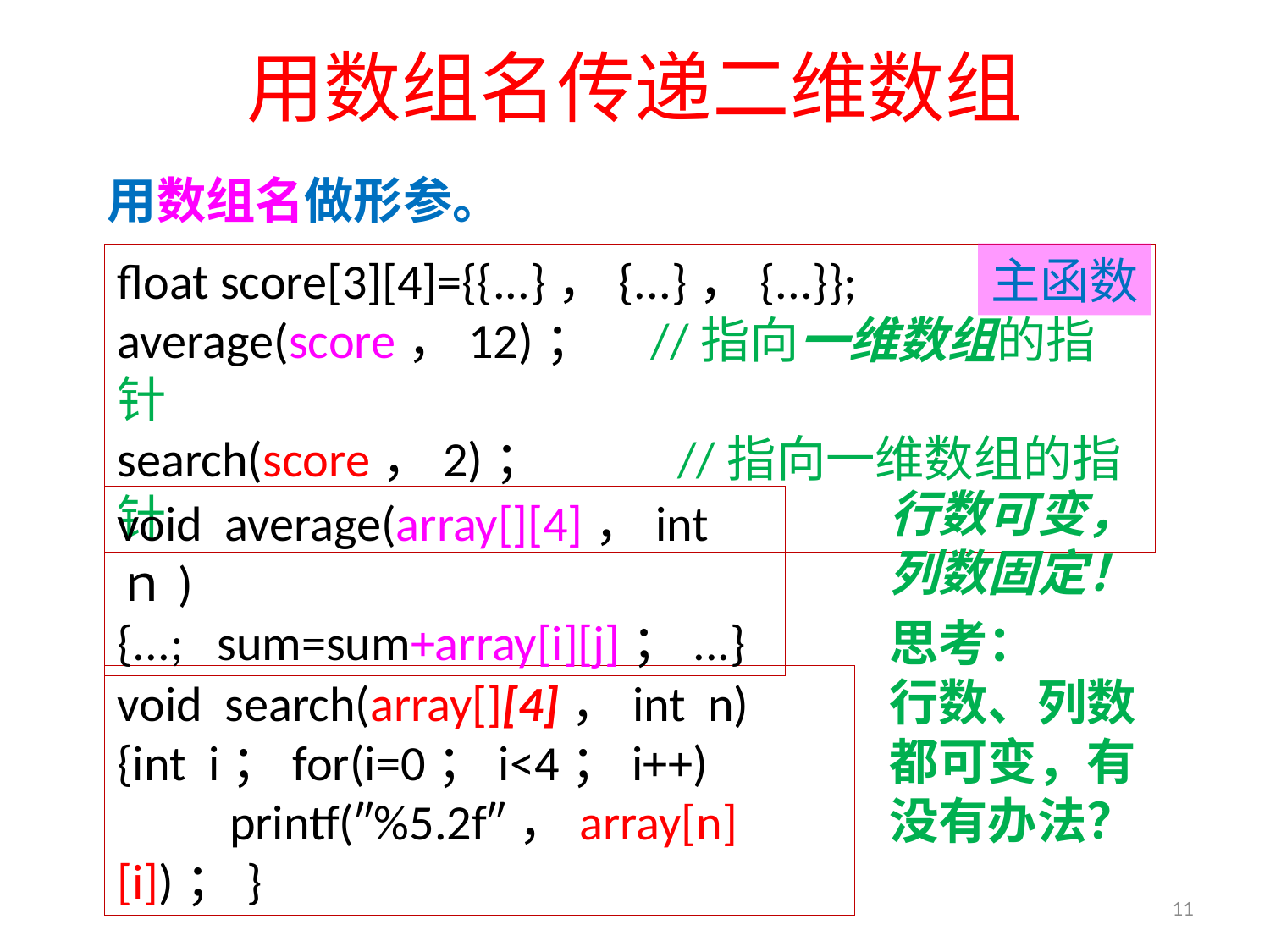

# 用数组名传递二维数组
用数组名做形参。
主函数
float score[3][4]={{...}，{...}，{...}};
average(score，12)；    //指向一维数组的指针
search(score，2)；           //指向一维数组的指针
行数可变，
列数固定！
void  average(array[][4]，int ｎ)
{...;   sum=sum+array[i][j]；...}
思考：
行数、列数
都可变，有
没有办法？
void  search(array[][4]，int  n)
{int  i；for(i=0；i<4；i++)
          printf(″%5.2f″，array[n][i])；}
11